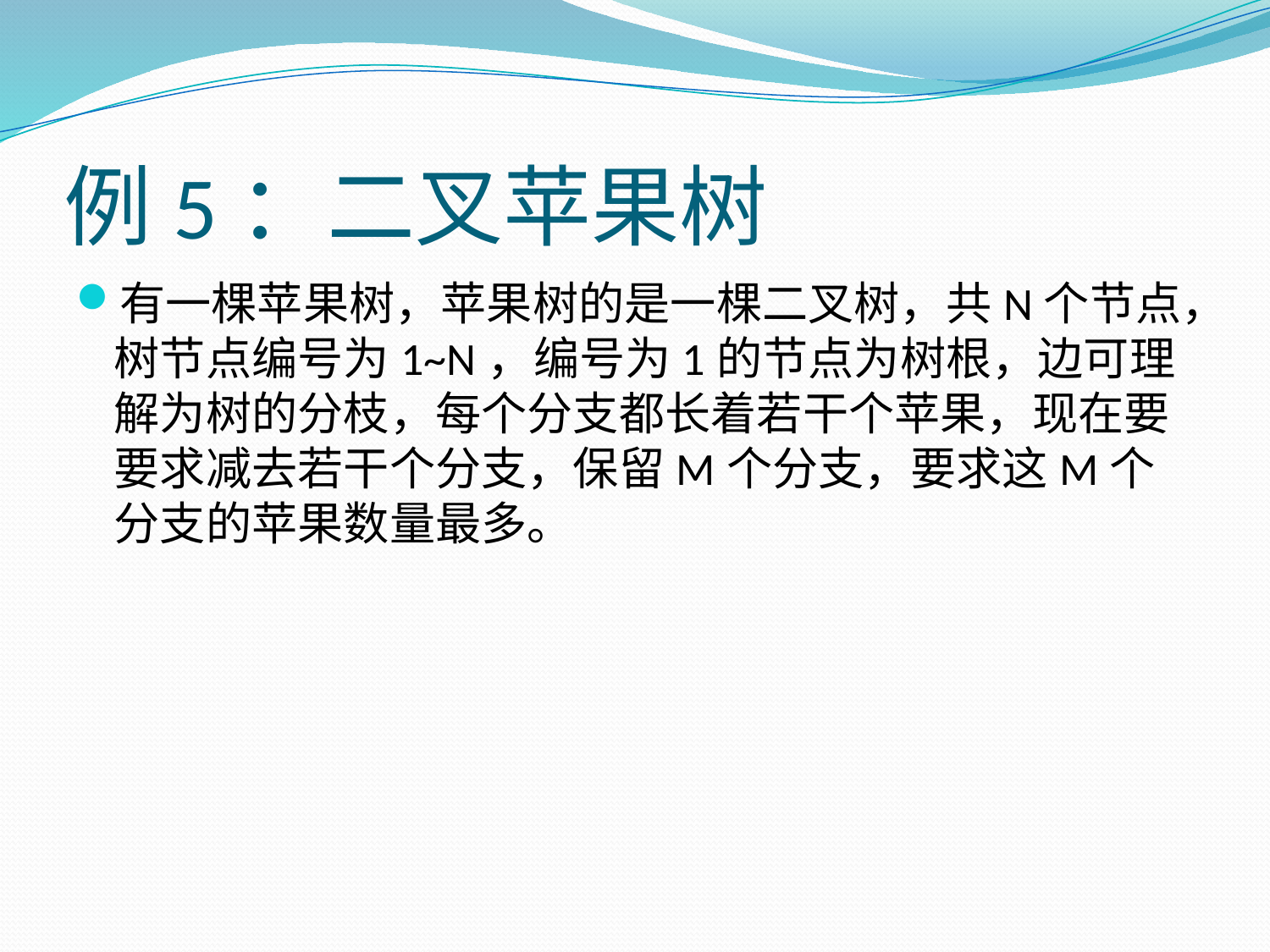

# 例5：二叉苹果树
有一棵苹果树，苹果树的是一棵二叉树，共N个节点，树节点编号为1~N，编号为1的节点为树根，边可理解为树的分枝，每个分支都长着若干个苹果，现在要要求减去若干个分支，保留M个分支，要求这M个分支的苹果数量最多。